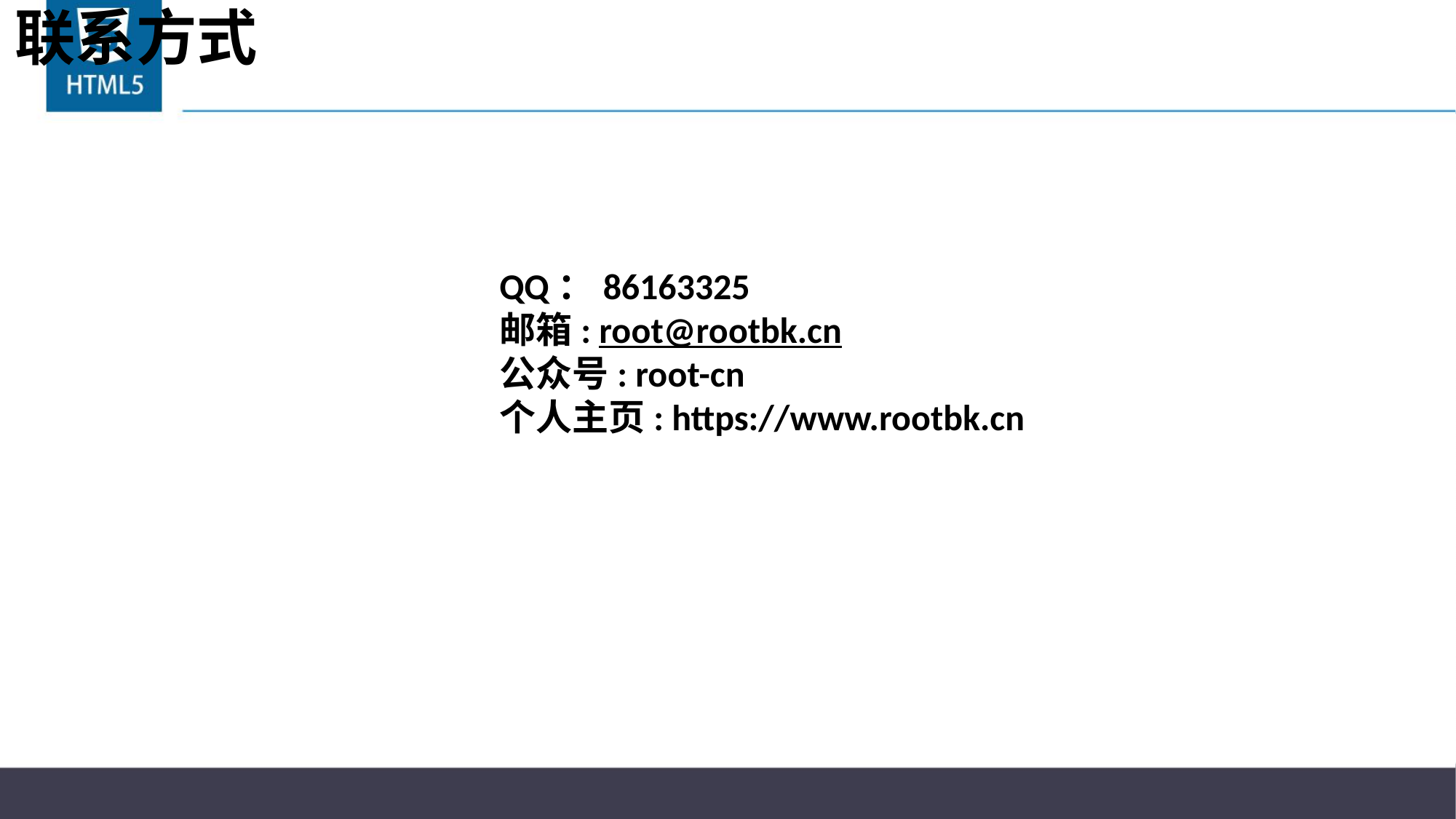

# 联系方式
QQ：86163325
邮箱: root@rootbk.cn
公众号: root-cn
个人主页: https://www.rootbk.cn